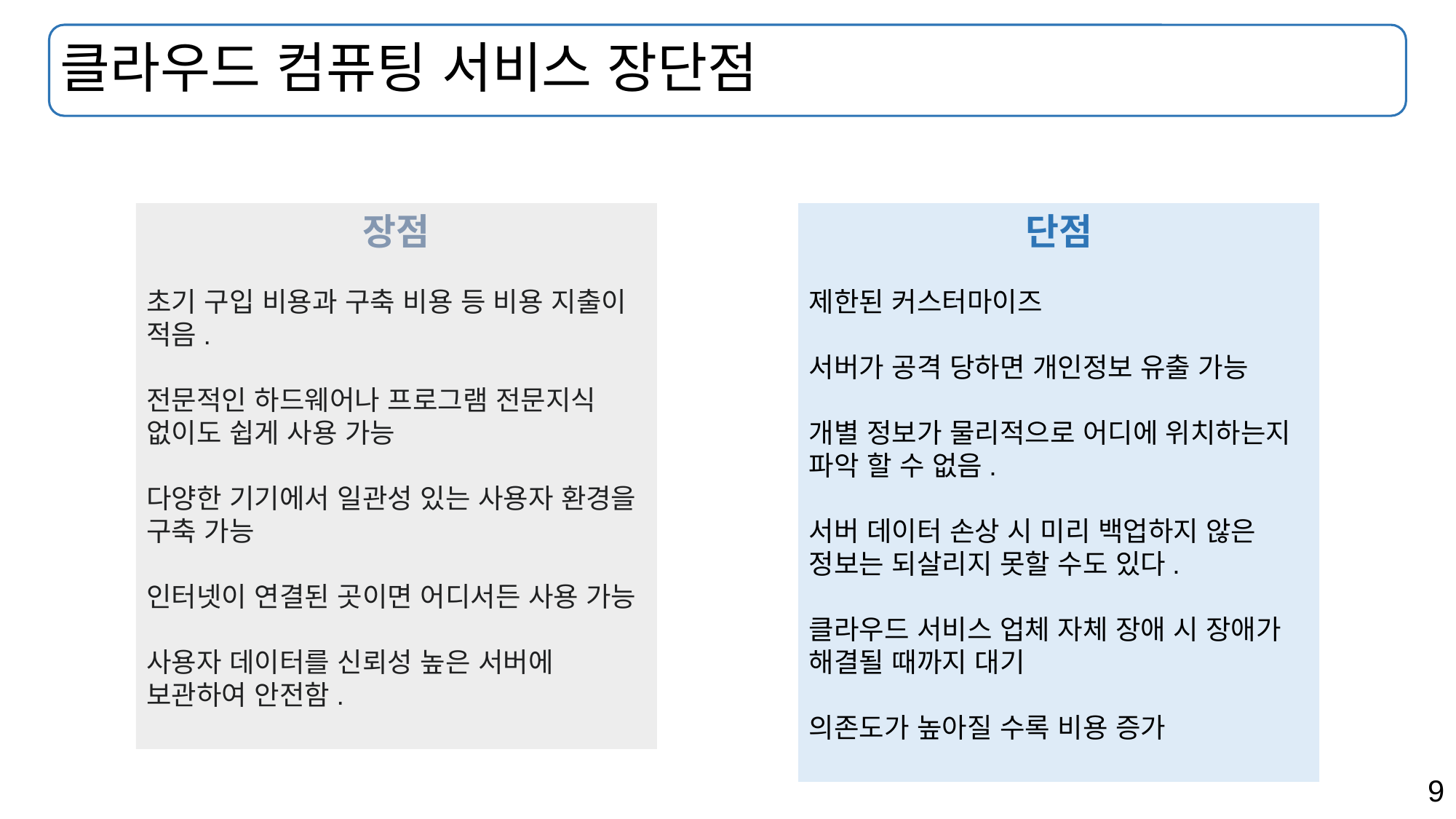

# 클라우드 컴퓨팅 서비스 장단점
장점

초기 구입 비용과 구축 비용 등 비용 지출이 적음.

전문적인 하드웨어나 프로그램 전문지식 없이도 쉽게 사용 가능

다양한 기기에서 일관성 있는 사용자 환경을 구축 가능

인터넷이 연결된 곳이면 어디서든 사용 가능

사용자 데이터를 신뢰성 높은 서버에 보관하여 안전함.

단점

제한된 커스터마이즈

서버가 공격 당하면 개인정보 유출 가능

개별 정보가 물리적으로 어디에 위치하는지 파악 할 수 없음.

서버 데이터 손상 시 미리 백업하지 않은 정보는 되살리지 못할 수도 있다.

클라우드 서비스 업체 자체 장애 시 장애가 해결될 때까지 대기

의존도가 높아질 수록 비용 증가